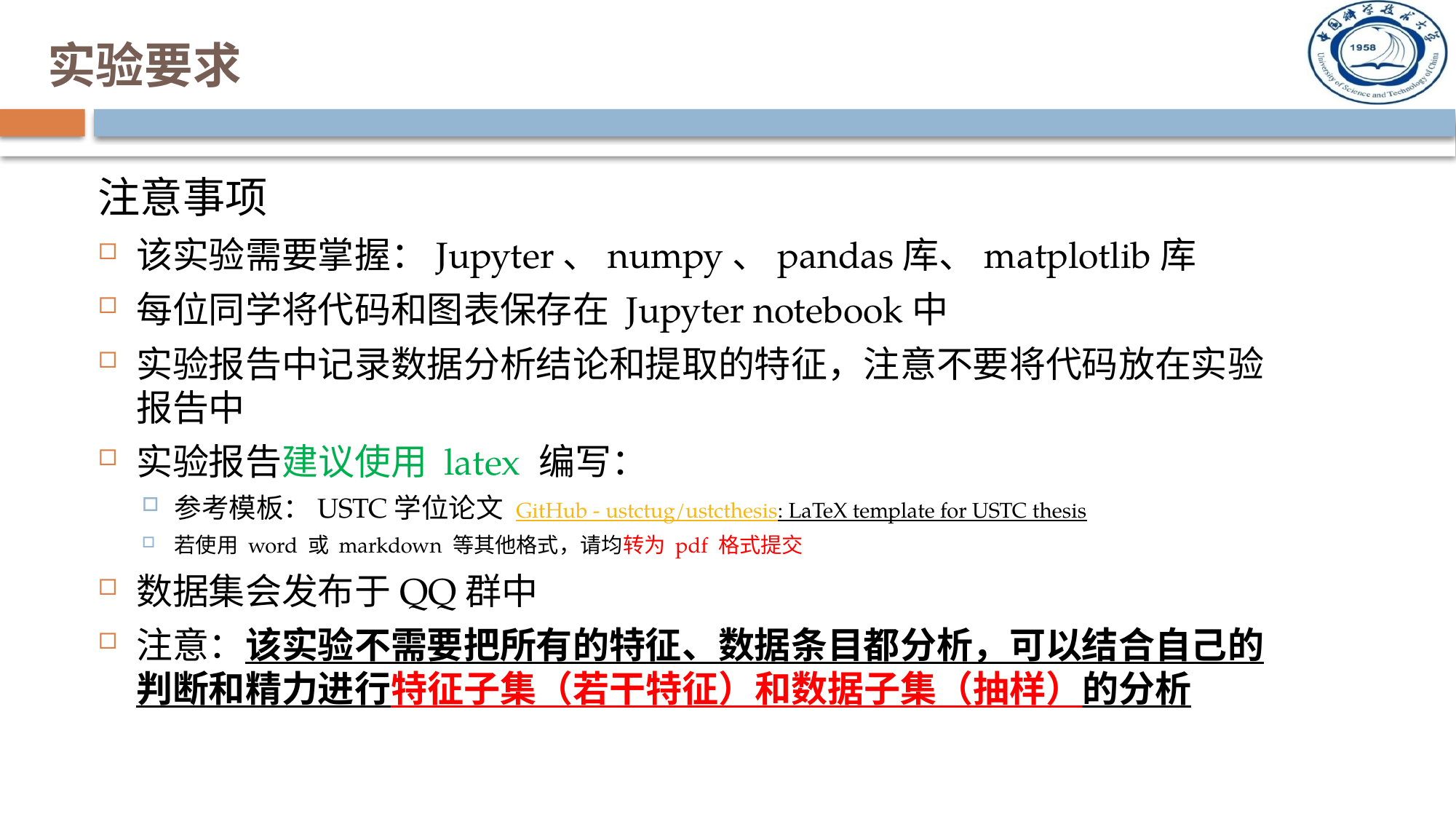

# 实验要求
注意事项
该实验需要掌握：Jupyter、numpy、pandas库、matplotlib库
每位同学将代码和图表保存在 Jupyter notebook中
实验报告中记录数据分析结论和提取的特征，注意不要将代码放在实验报告中
实验报告建议使用 latex 编写：
参考模板：USTC学位论文 GitHub - ustctug/ustcthesis: LaTeX template for USTC thesis
若使用 word 或 markdown 等其他格式，请均转为 pdf 格式提交
数据集会发布于QQ群中
注意：该实验不需要把所有的特征、数据条目都分析，可以结合自己的判断和精力进行特征子集（若干特征）和数据子集（抽样）的分析